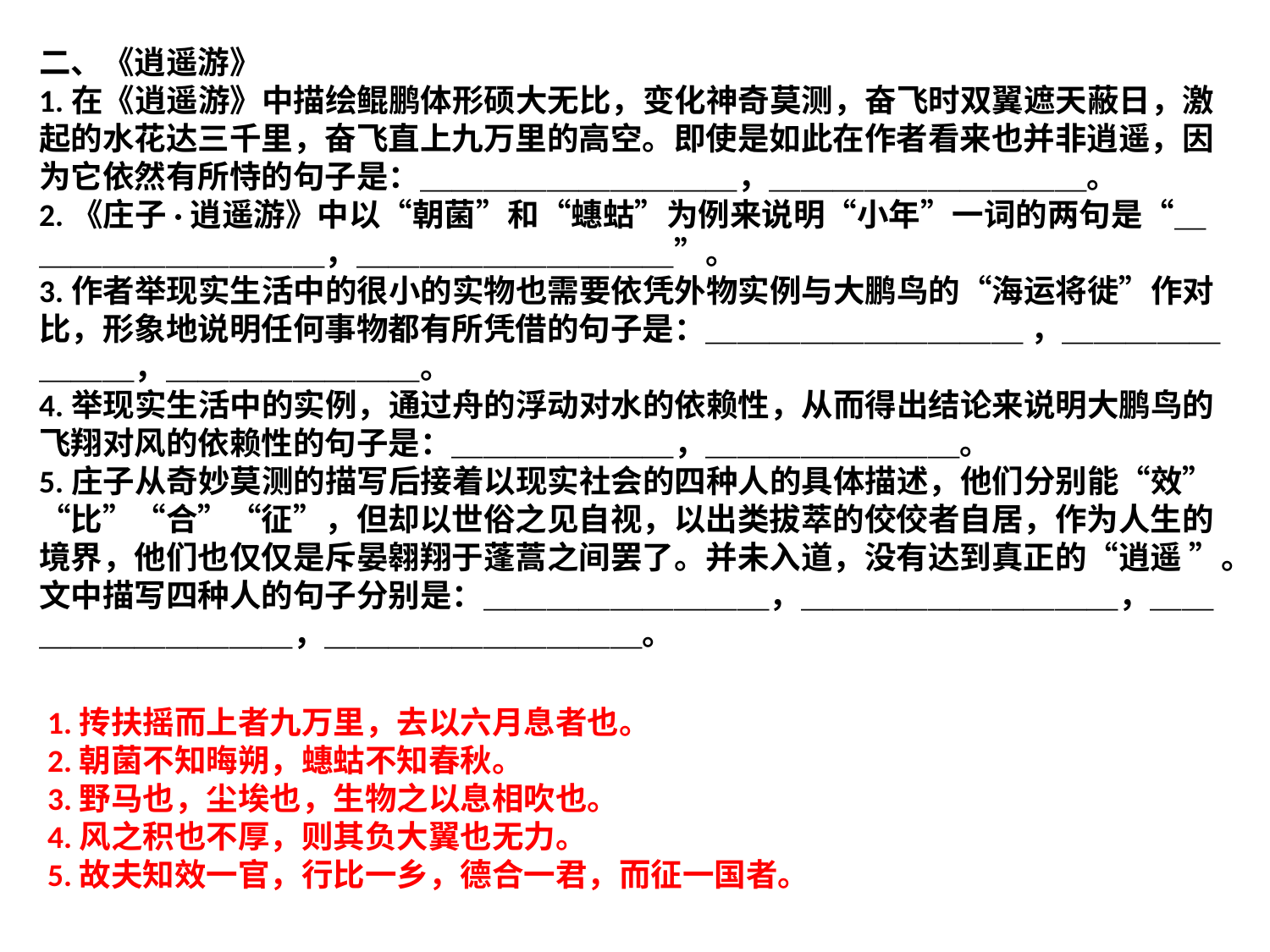

二、《逍遥游》
1.在《逍遥游》中描绘鲲鹏体形硕大无比，变化神奇莫测，奋飞时双翼遮天蔽日，激起的水花达三千里，奋飞直上九万里的高空。即使是如此在作者看来也并非逍遥，因为它依然有所恃的句子是：＿＿＿＿＿＿＿＿＿＿，＿＿＿＿＿＿＿＿＿＿。
2.《庄子·逍遥游》中以“朝菌”和“蟪蛄”为例来说明“小年”一词的两句是“＿＿＿＿＿＿＿＿＿＿，＿＿＿＿＿＿＿＿＿＿”。
3.作者举现实生活中的很小的实物也需要依凭外物实例与大鹏鸟的“海运将徙”作对比，形象地说明任何事物都有所凭借的句子是：＿＿＿＿＿＿＿＿＿＿ ，＿＿＿＿＿＿＿＿，＿＿＿＿＿＿＿＿。
4.举现实生活中的实例，通过舟的浮动对水的依赖性，从而得出结论来说明大鹏鸟的飞翔对风的依赖性的句子是：＿＿＿＿＿＿＿，＿＿＿＿＿＿＿＿。
5.庄子从奇妙莫测的描写后接着以现实社会的四种人的具体描述，他们分别能“效”“比”“合”“征”，但却以世俗之见自视，以出类拔萃的佼佼者自居，作为人生的境界，他们也仅仅是斥晏翱翔于蓬蒿之间罢了。并未入道，没有达到真正的“逍遥 ”。文中描写四种人的句子分别是：＿＿＿＿＿＿＿＿＿，＿＿＿＿＿＿＿＿＿＿，＿＿＿＿＿＿＿＿＿＿，＿＿＿＿＿＿＿＿＿＿。

1.抟扶摇而上者九万里，去以六月息者也。
2.朝菌不知晦朔，蟪蛄不知春秋。
3.野马也，尘埃也，生物之以息相吹也。
4.风之积也不厚，则其负大翼也无力。
5.故夫知效一官，行比一乡，德合一君，而征一国者。